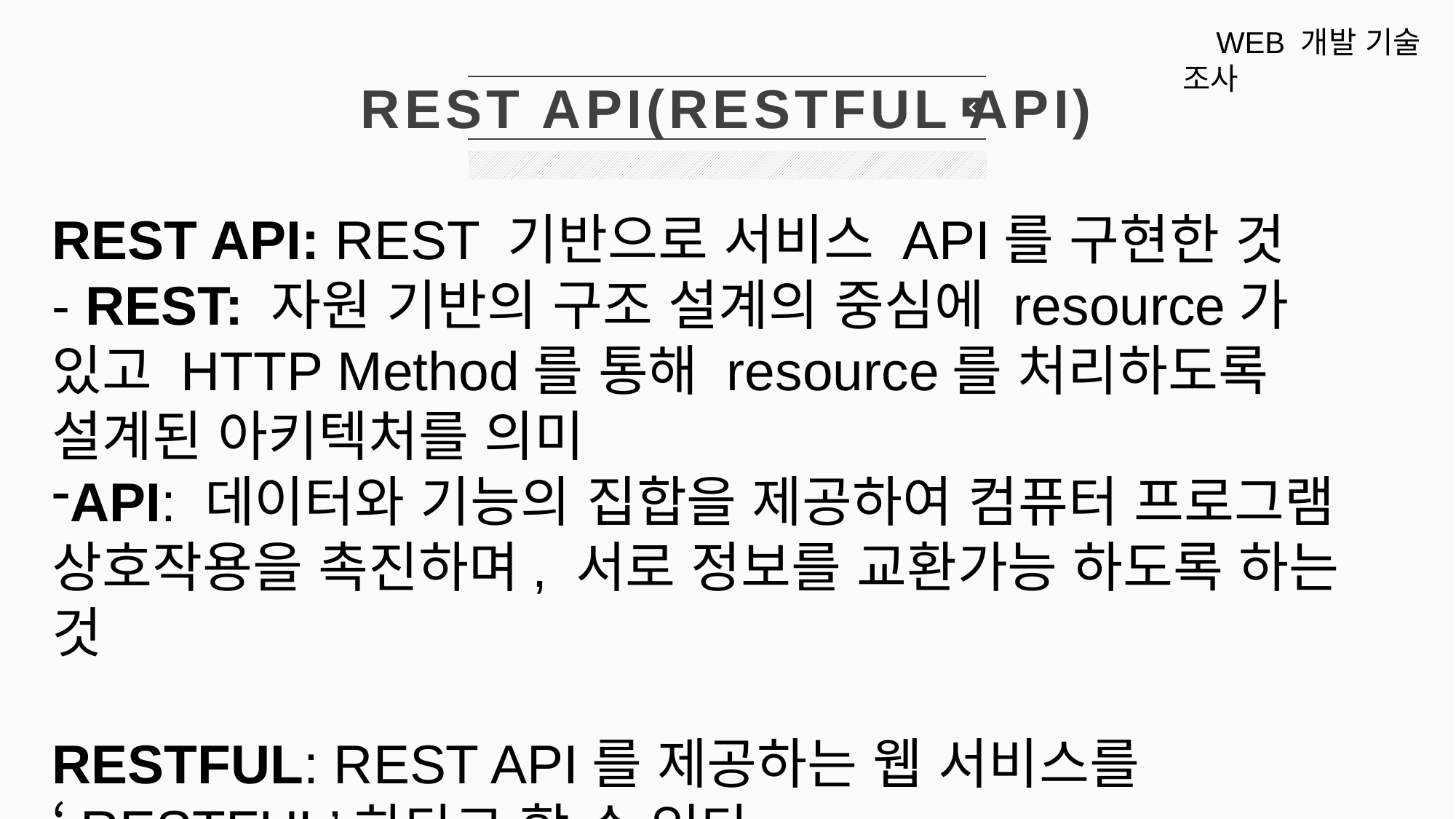

WEB 개발 기술 조사
REST API(RESTFUL API)

REST API: REST 기반으로 서비스 API를 구현한 것
- REST: 자원 기반의 구조 설계의 중심에 resource가 있고 HTTP Method를 통해 resource를 처리하도록 설계된 아키텍처를 의미
API: 데이터와 기능의 집합을 제공하여 컴퓨터 프로그램 상호작용을 촉진하며, 서로 정보를 교환가능 하도록 하는 것

RESTFUL: REST API를 제공하는 웹 서비스를 ‘RESTFUL’하다고 할 수 있다.